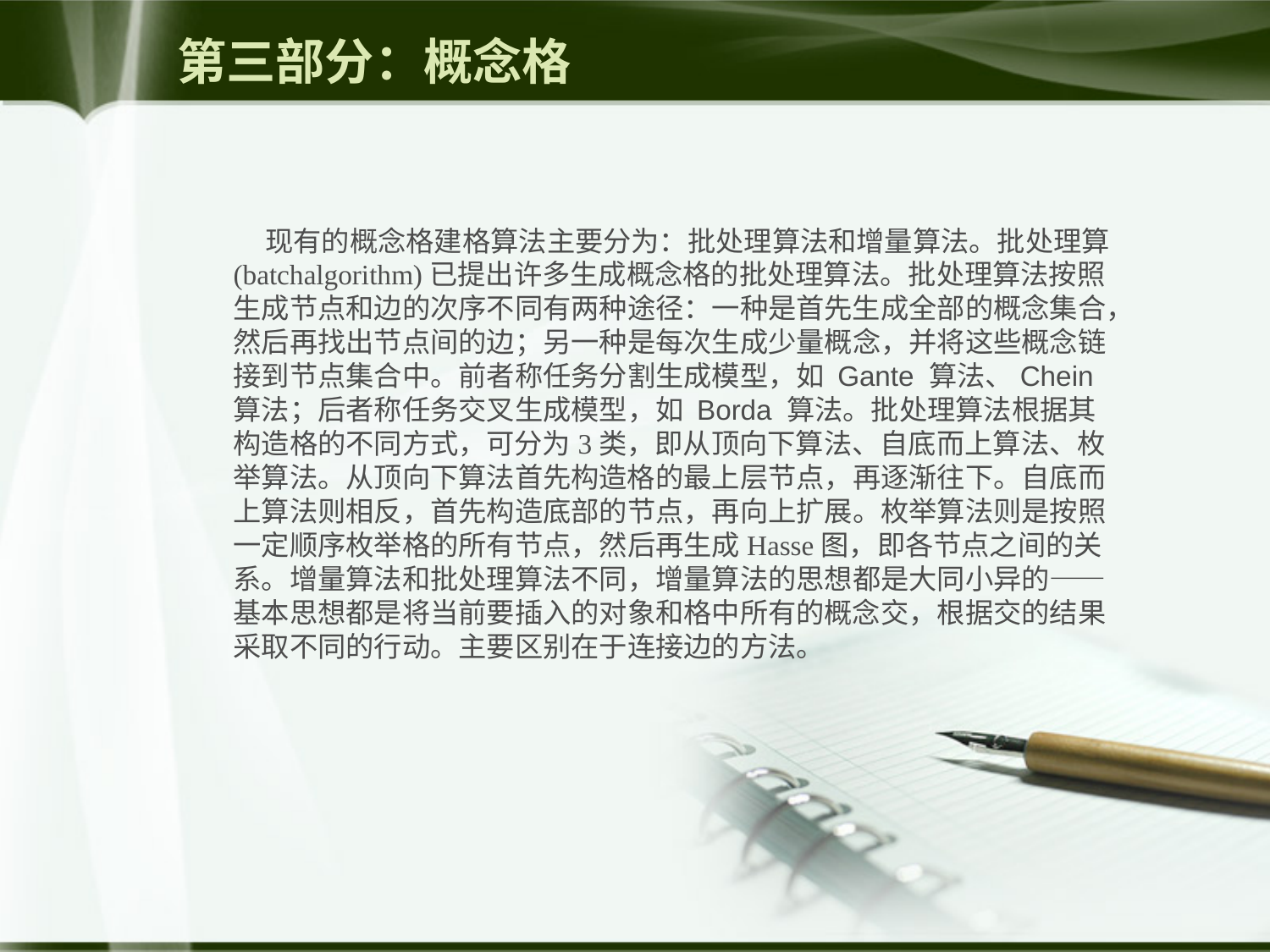

第三部分：概念格
    现有的概念格建格算法主要分为：批处理算法和增量算法。批处理算(batchalgorithm)已提出许多生成概念格的批处理算法。批处理算法按照生成节点和边的次序不同有两种途径：一种是首先生成全部的概念集合，然后再找出节点间的边；另一种是每次生成少量概念，并将这些概念链接到节点集合中。前者称任务分割生成模型，如 Gante 算法、Chein 算法；后者称任务交叉生成模型，如 Borda 算法。批处理算法根据其构造格的不同方式，可分为3类，即从顶向下算法、自底而上算法、枚举算法。从顶向下算法首先构造格的最上层节点，再逐渐往下。自底而上算法则相反，首先构造底部的节点，再向上扩展。枚举算法则是按照一定顺序枚举格的所有节点，然后再生成Hasse图，即各节点之间的关系。增量算法和批处理算法不同，增量算法的思想都是大同小异的——基本思想都是将当前要插入的对象和格中所有的概念交，根据交的结果采取不同的行动。主要区别在于连接边的方法。